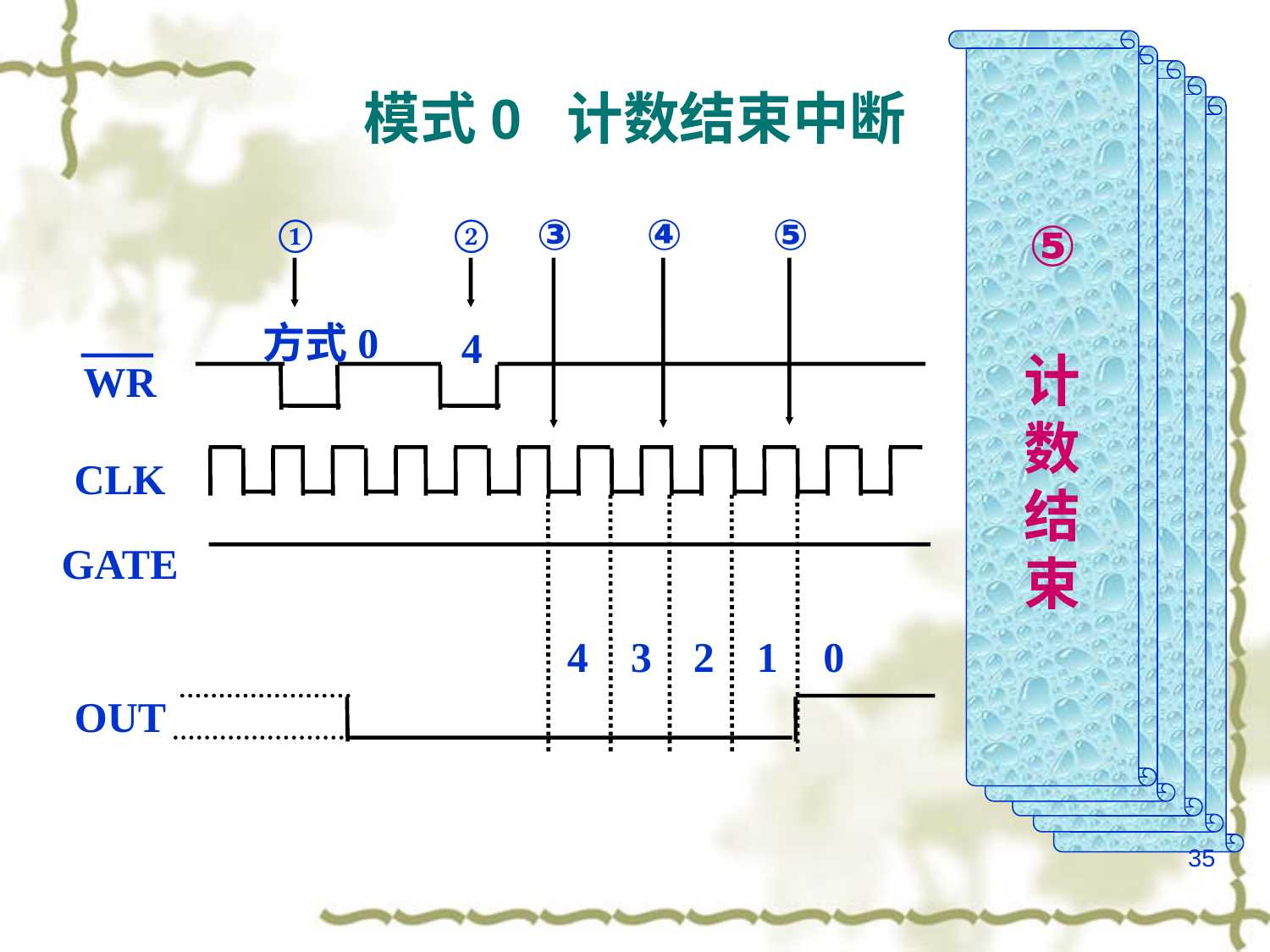

⑤

计
数
结
束
④

计
数
过
程
③

计
数
值
送
入
计
数
器
# 模式0  计数结束中断
②

设
定
计
数
初
值
①

设
定
工
作
方
式
①

②

③

④

⑤

方式0
4

WR

CLK

GATE

4
3
2
1
0
OUT

35